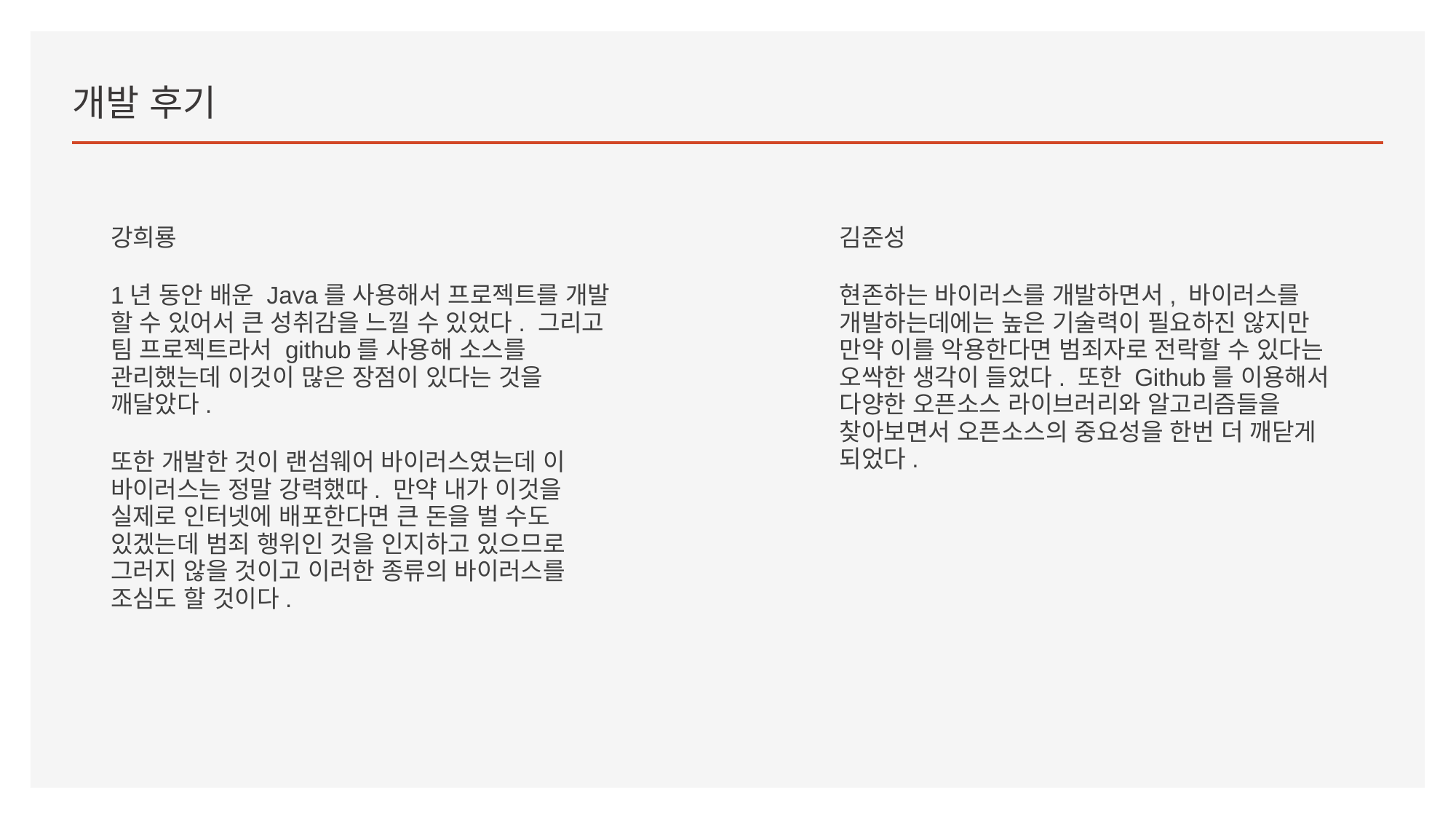

개발 후기
김준성
현존하는 바이러스를 개발하면서, 바이러스를 개발하는데에는 높은 기술력이 필요하진 않지만 만약 이를 악용한다면 범죄자로 전락할 수 있다는 오싹한 생각이 들었다. 또한 Github를 이용해서 다양한 오픈소스 라이브러리와 알고리즘들을 찾아보면서 오픈소스의 중요성을 한번 더 깨닫게 되었다.

강희룡
1년 동안 배운 Java를 사용해서 프로젝트를 개발 할 수 있어서 큰 성취감을 느낄 수 있었다. 그리고 팀 프로젝트라서 github를 사용해 소스를 관리했는데 이것이 많은 장점이 있다는 것을 깨달았다.
또한 개발한 것이 랜섬웨어 바이러스였는데 이 바이러스는 정말 강력했따. 만약 내가 이것을 실제로 인터넷에 배포한다면 큰 돈을 벌 수도 있겠는데 범죄 행위인 것을 인지하고 있으므로 그러지 않을 것이고 이러한 종류의 바이러스를 조심도 할 것이다.